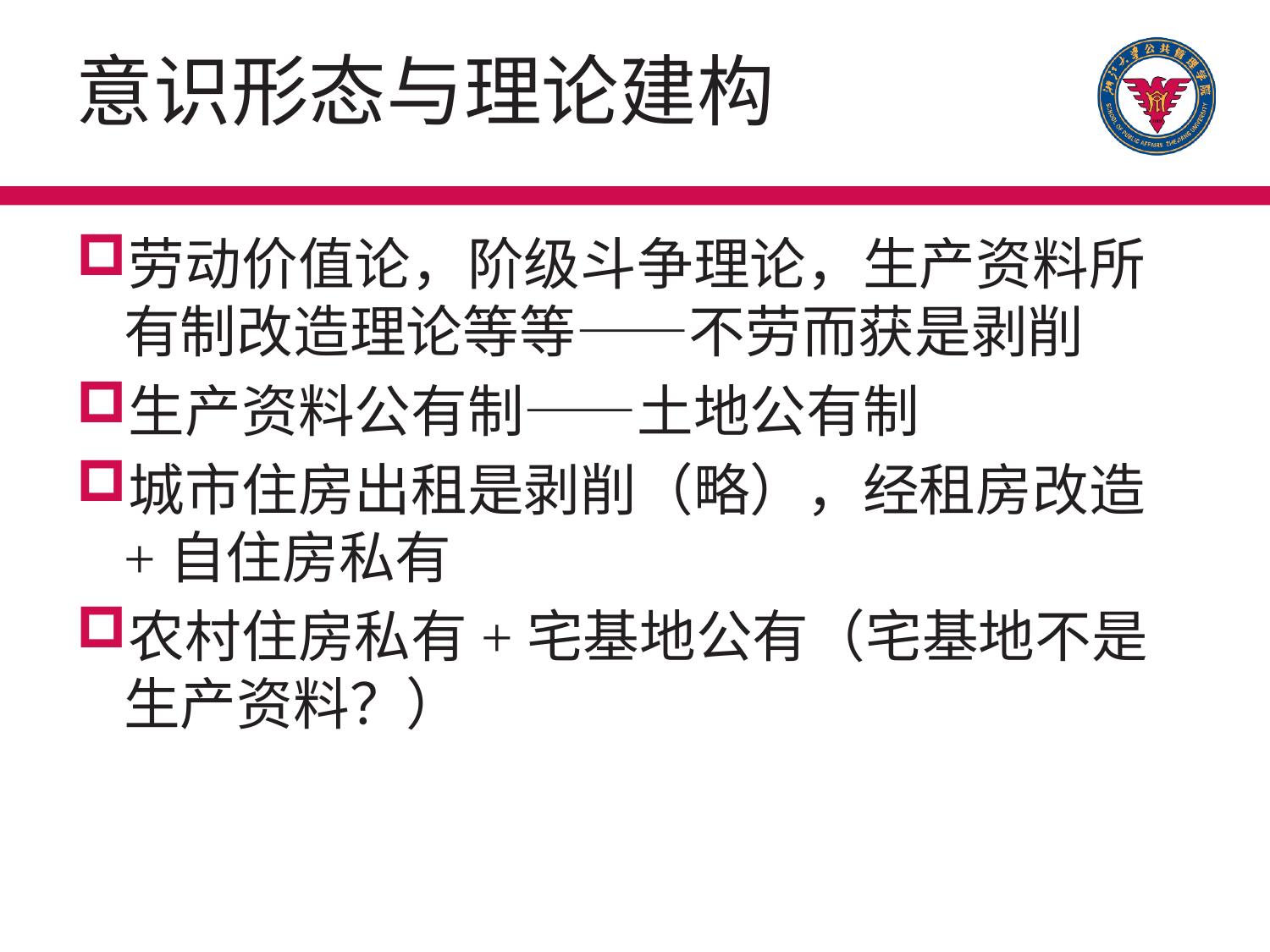

# 意识形态与理论建构
劳动价值论，阶级斗争理论，生产资料所有制改造理论等等——不劳而获是剥削
生产资料公有制——土地公有制
城市住房出租是剥削（略），经租房改造+自住房私有
农村住房私有+宅基地公有（宅基地不是生产资料？）